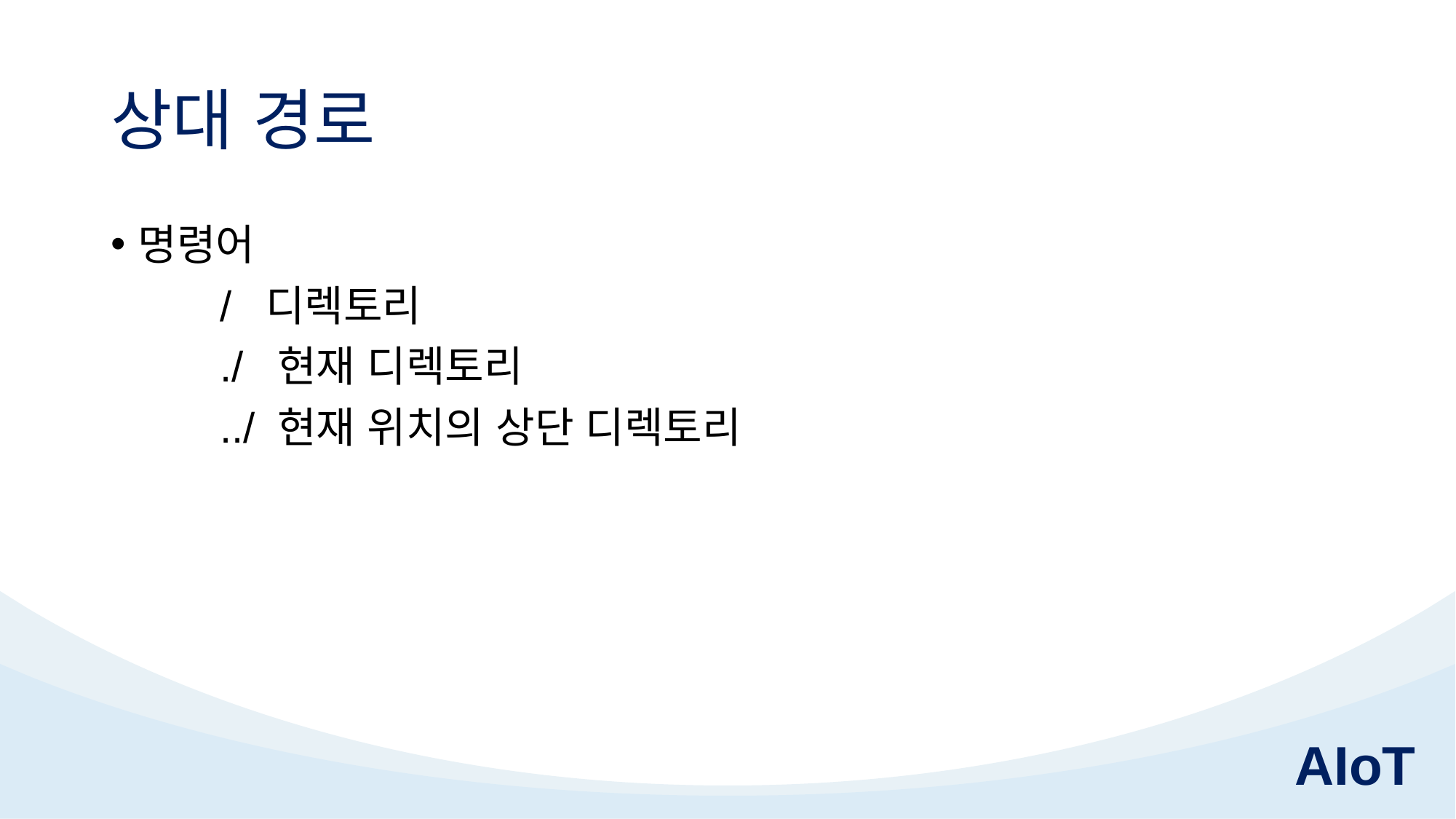

# 상대 경로
명령어
	/  디렉토리
	./  현재 디렉토리
	../ 현재 위치의 상단 디렉토리